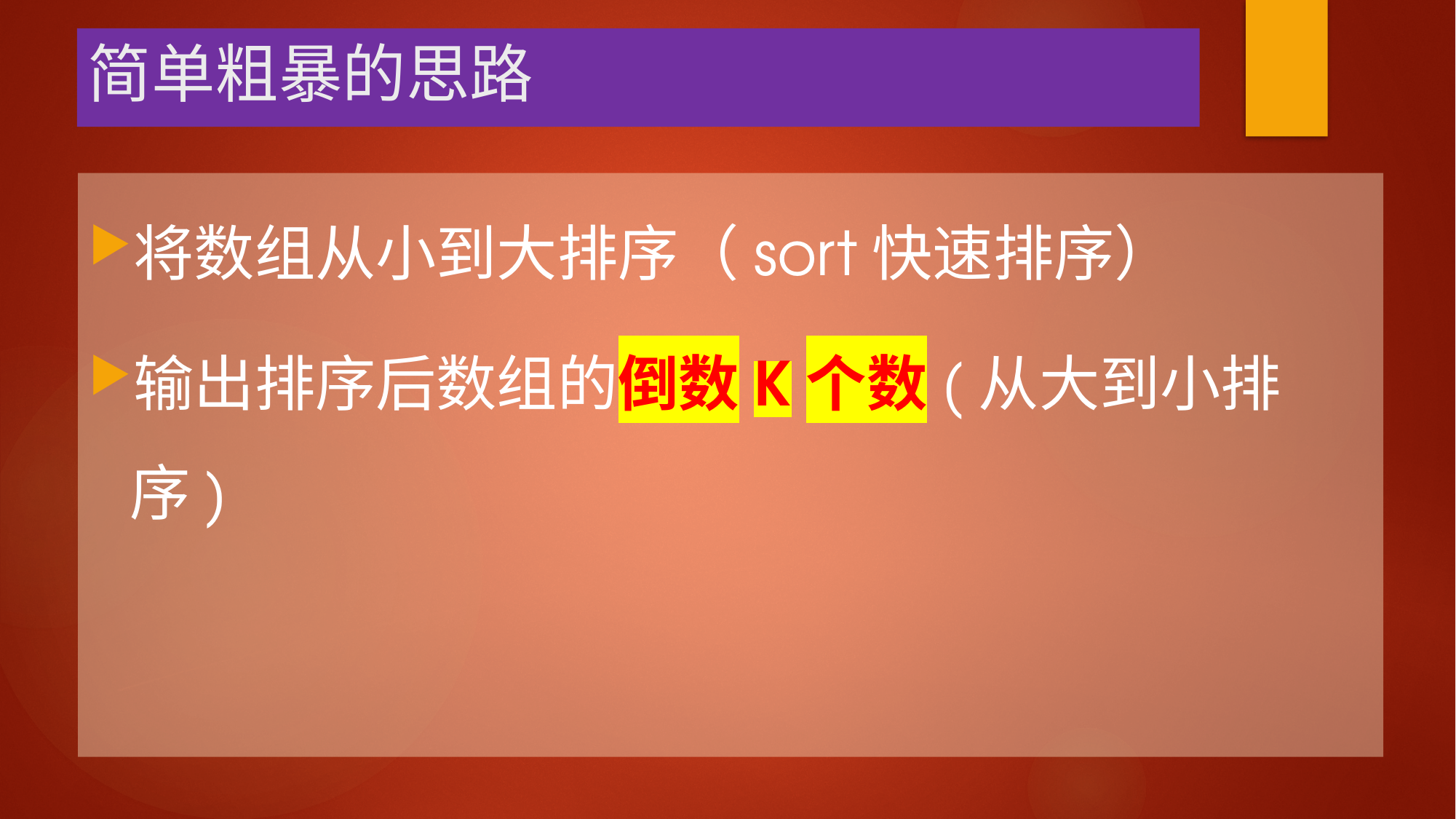

# 简单粗暴的思路
将数组从小到大排序（sort快速排序）
输出排序后数组的倒数K个数(从大到小排序)